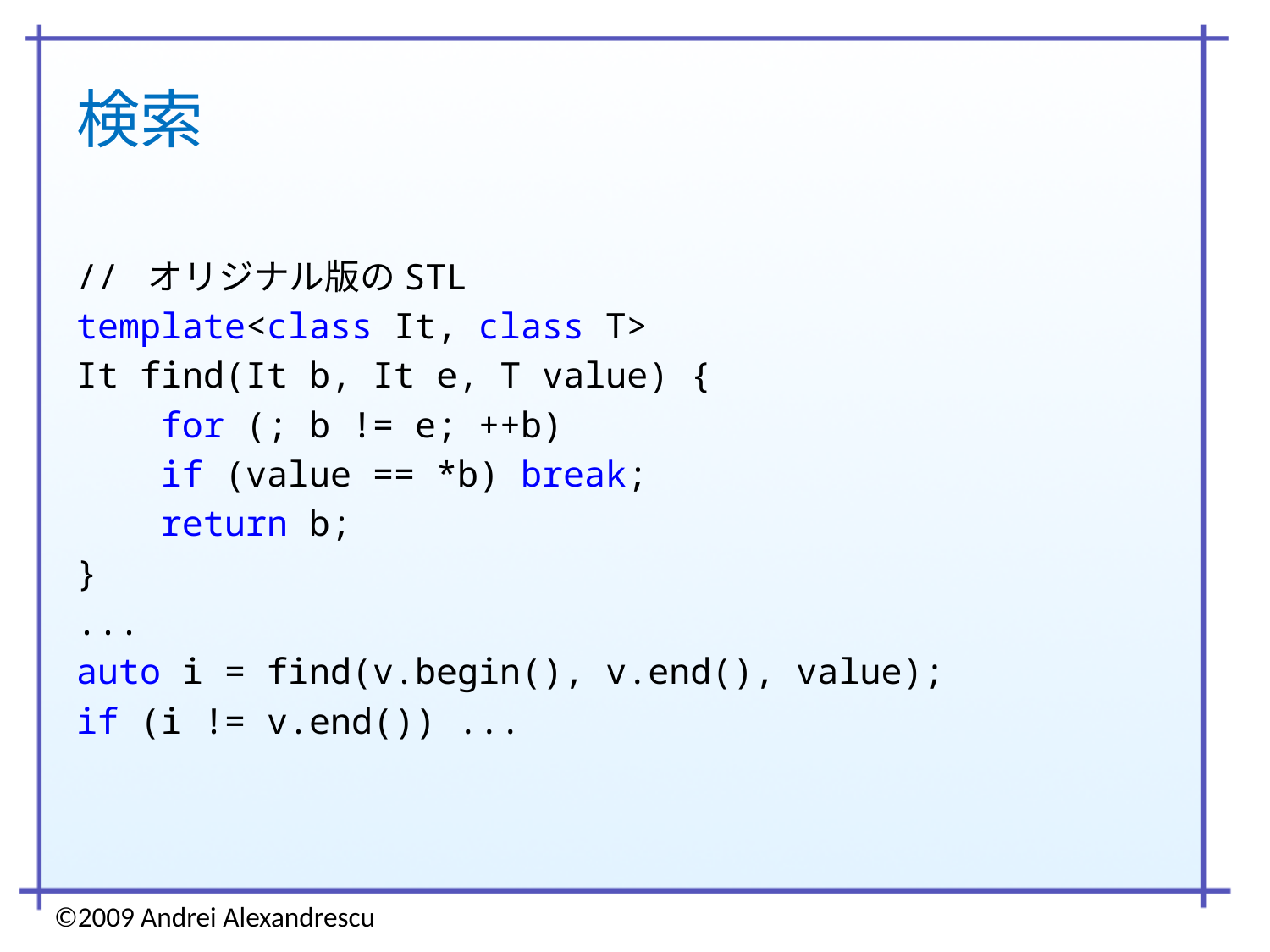

# 検索
// オリジナル版のSTL
template<class It, class T>
It find(It b, It e, T value) {
    for (; b != e; ++b)
    if (value == *b) break;
    return b;
}
...
auto i = find(v.begin(), v.end(), value);
if (i != v.end()) ...
©2009 Andrei Alexandrescu